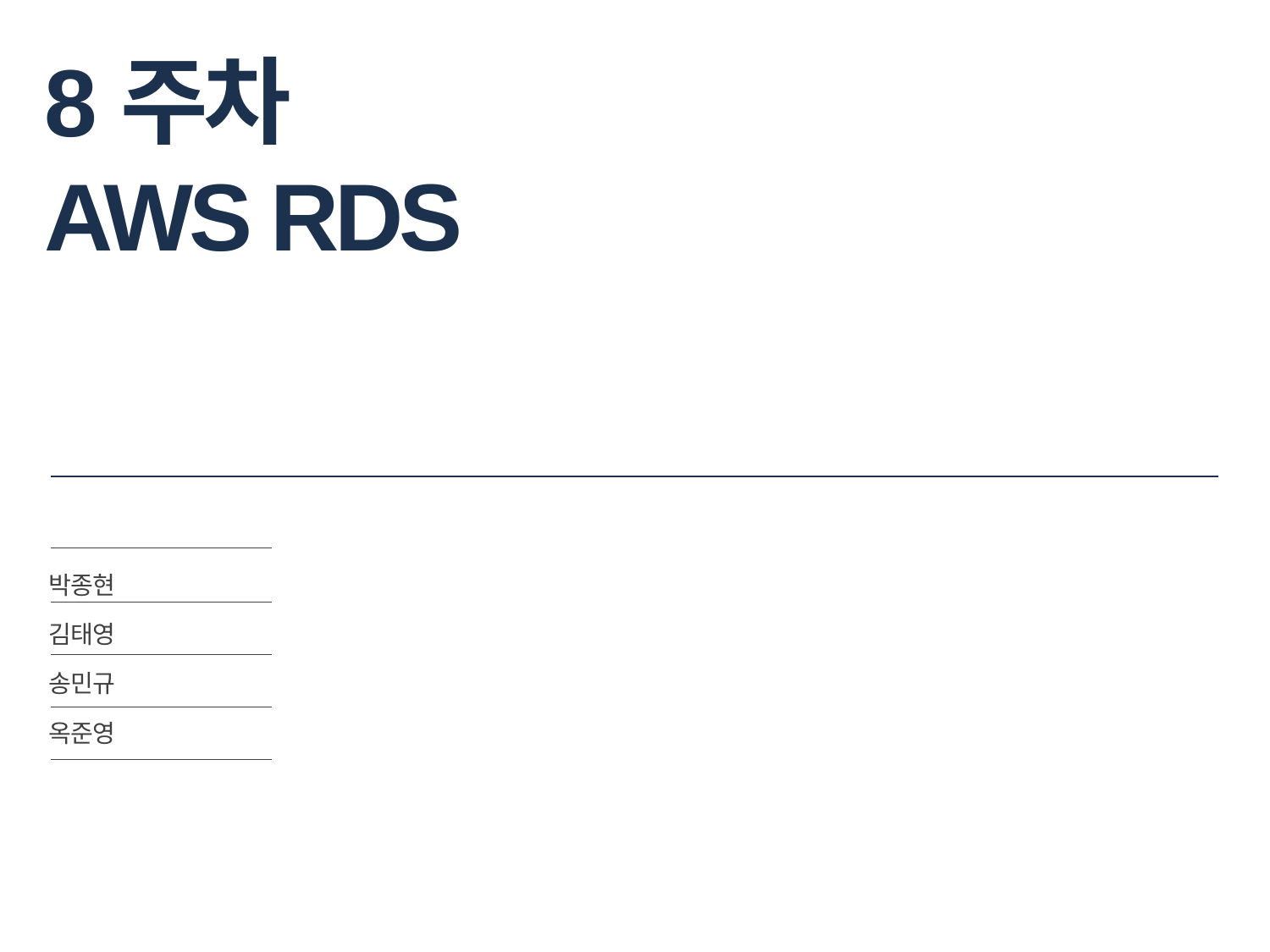

# 8주차 AWS RDS
박종현
김태영
송민규
옥준영